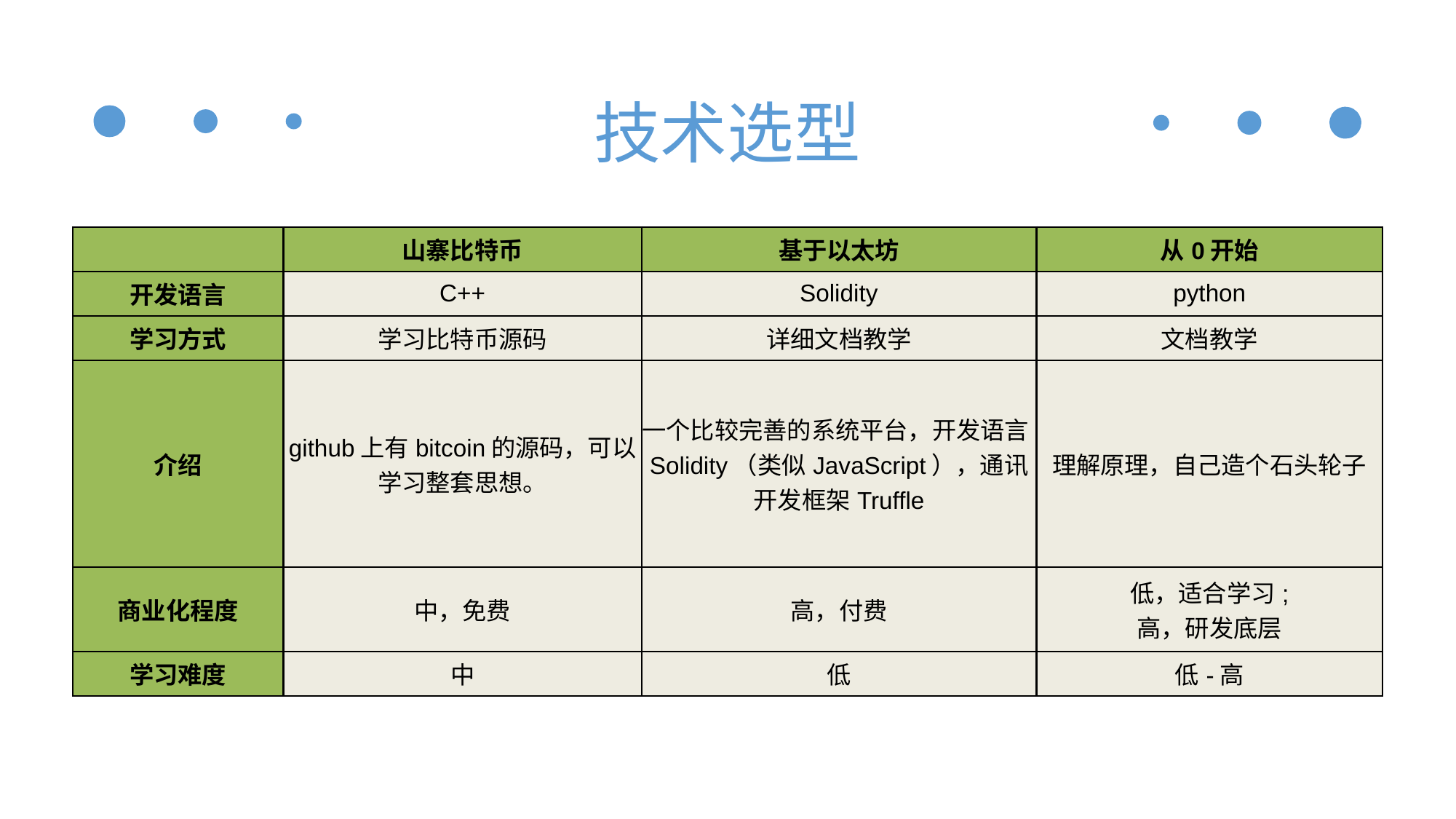

# 技术选型

|  | 山寨比特币 | 基于以太坊 | 从0开始 |
| --- | --- | --- | --- |
| 开发语言 | C++ | Solidity | python |
| 学习方式 | 学习比特币源码 | 详细文档教学 | 文档教学 |
| 介绍 | github上有bitcoin的源码，可以学习整套思想。 | 一个比较完善的系统平台，开发语言Solidity（类似JavaScript），通讯开发框架Truffle | 理解原理，自己造个石头轮子 |
| 商业化程度 | 中，免费 | 高，付费 | 低，适合学习; 高，研发底层 |
| 学习难度 | 中 | 低 | 低-高 |